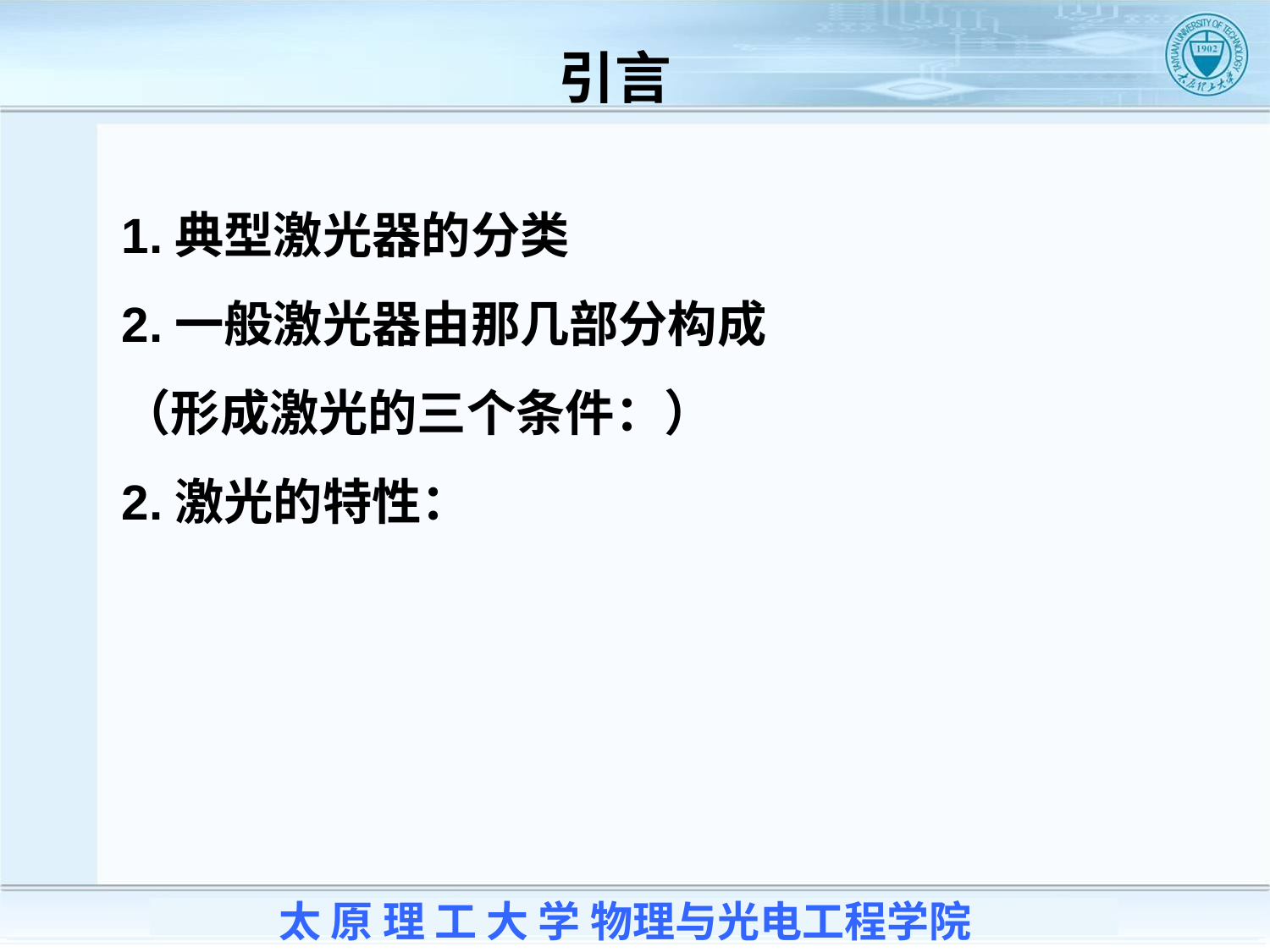

引言
1.典型激光器的分类
2.一般激光器由那几部分构成
（形成激光的三个条件：）
2.激光的特性：